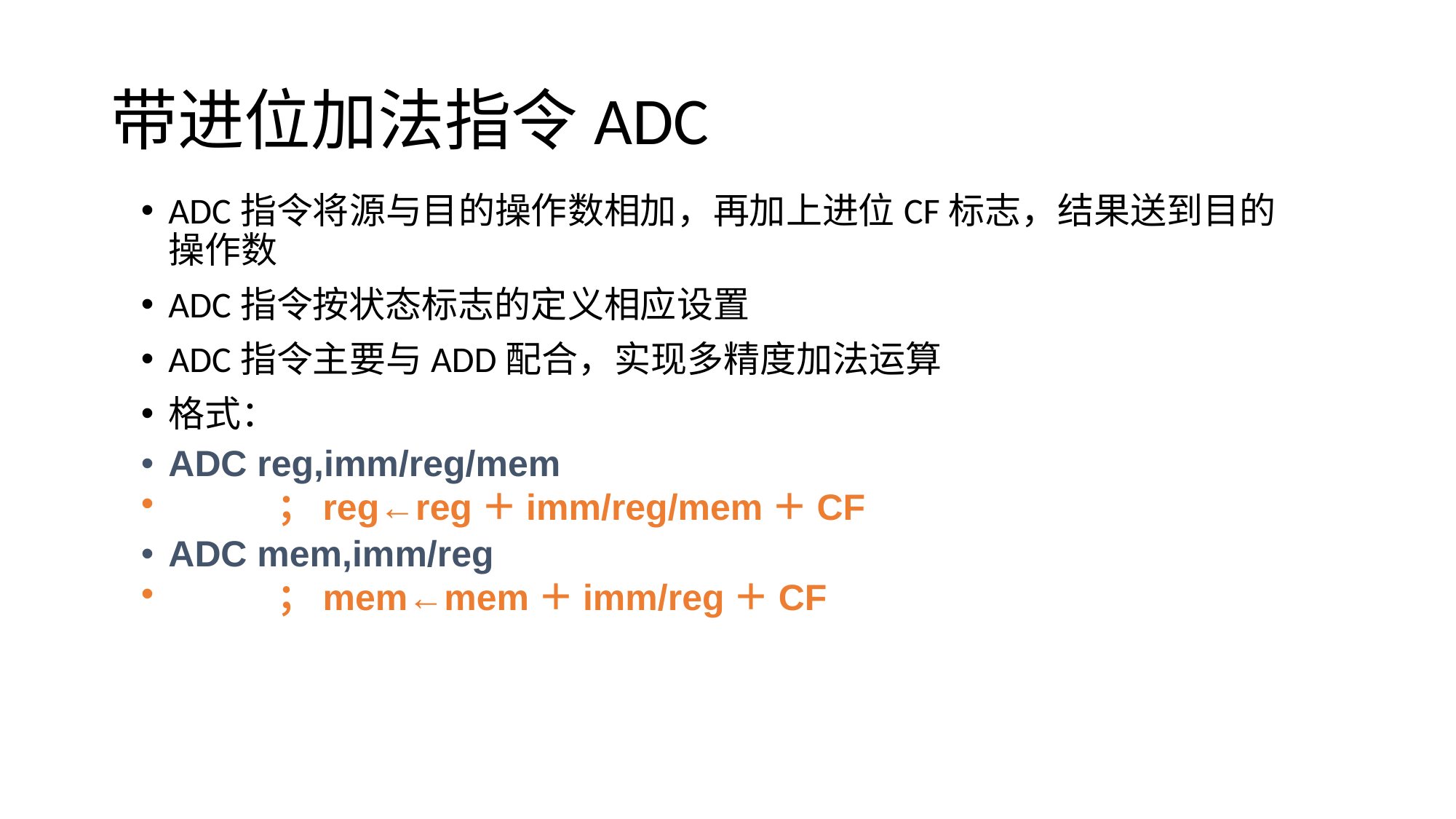

# 带进位加法指令ADC
ADC指令将源与目的操作数相加，再加上进位CF标志，结果送到目的操作数
ADC指令按状态标志的定义相应设置
ADC指令主要与ADD配合，实现多精度加法运算
格式：
ADC reg,imm/reg/mem
	；reg←reg＋imm/reg/mem＋CF
ADC mem,imm/reg
	；mem←mem＋imm/reg＋CF